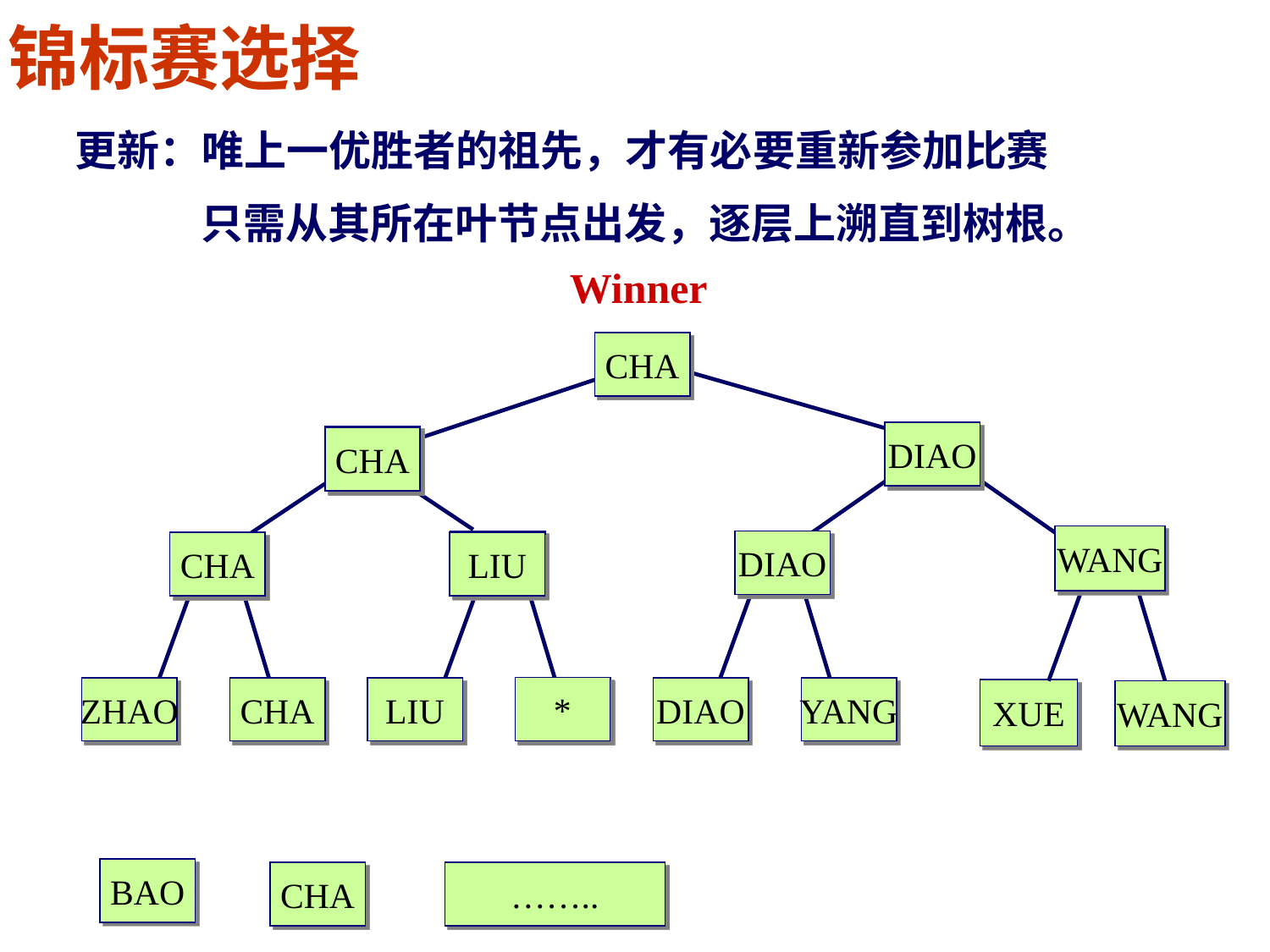

# 锦标赛选择
更新：唯上一优胜者的祖先，才有必要重新参加比赛
只需从其所在叶节点出发，逐层上溯直到树根。
Winner
BAO
CHA

DIAO
BAO
CHA

WANG
BAO
DIAO
CHA
LIU

*
ZHAO
CHA
LIU
BAO
DIAO
YANG
XUE
WANG
BAO
CHA
……..